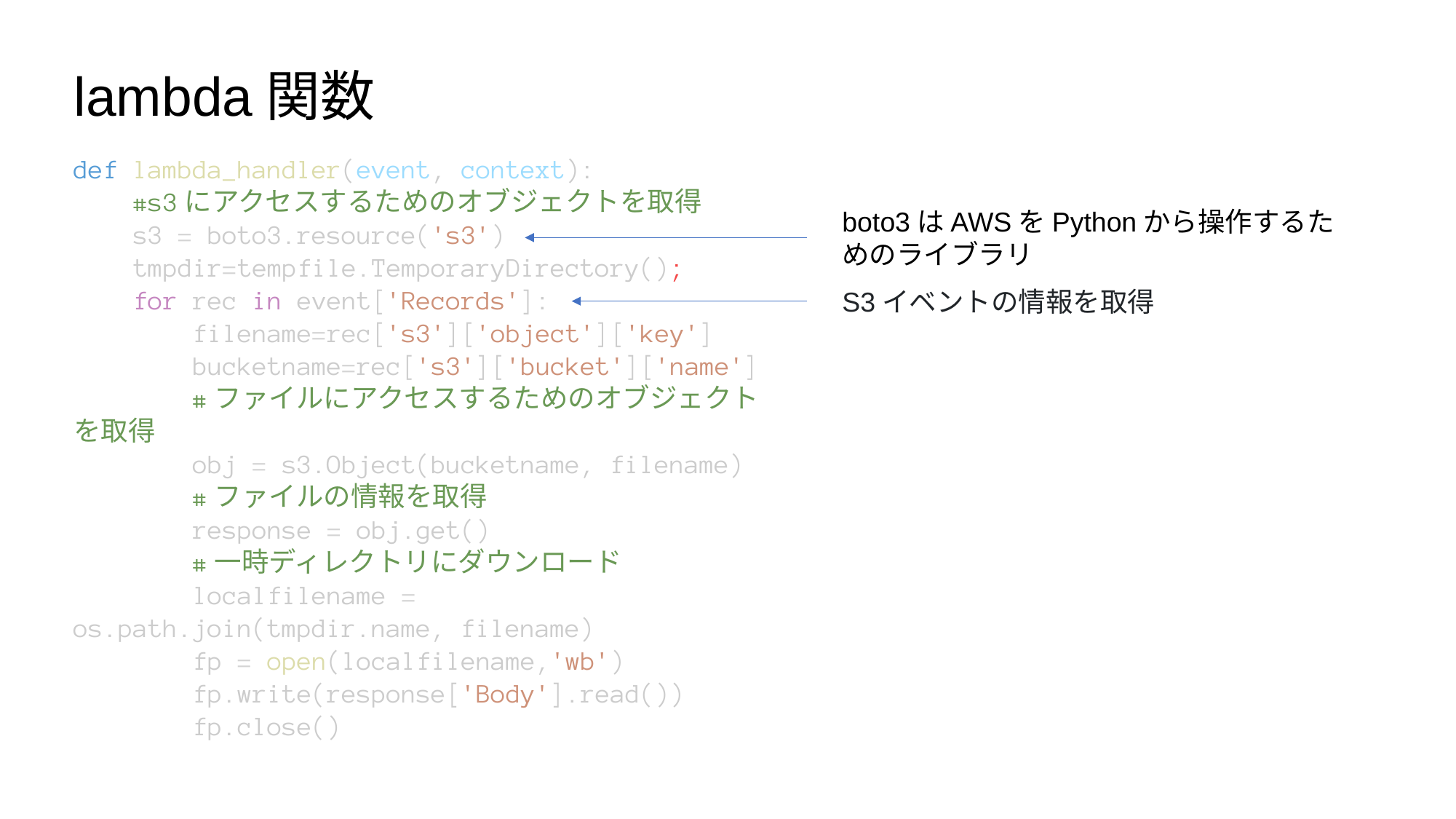

lambda関数
def lambda_handler(event, context):
    #s3にアクセスするためのオブジェクトを取得
    s3 = boto3.resource('s3')
    tmpdir=tempfile.TemporaryDirectory();
    for rec in event['Records']:
        filename=rec['s3']['object']['key']
        bucketname=rec['s3']['bucket']['name']
        #ファイルにアクセスするためのオブジェクトを取得
        obj = s3.Object(bucketname, filename)
        #ファイルの情報を取得
        response = obj.get()
        #一時ディレクトリにダウンロード
        localfilename = os.path.join(tmpdir.name, filename)
        fp = open(localfilename,'wb')
        fp.write(response['Body'].read())
        fp.close()
boto3はAWSをPythonから操作するためのライブラリ
S3イベントの情報を取得